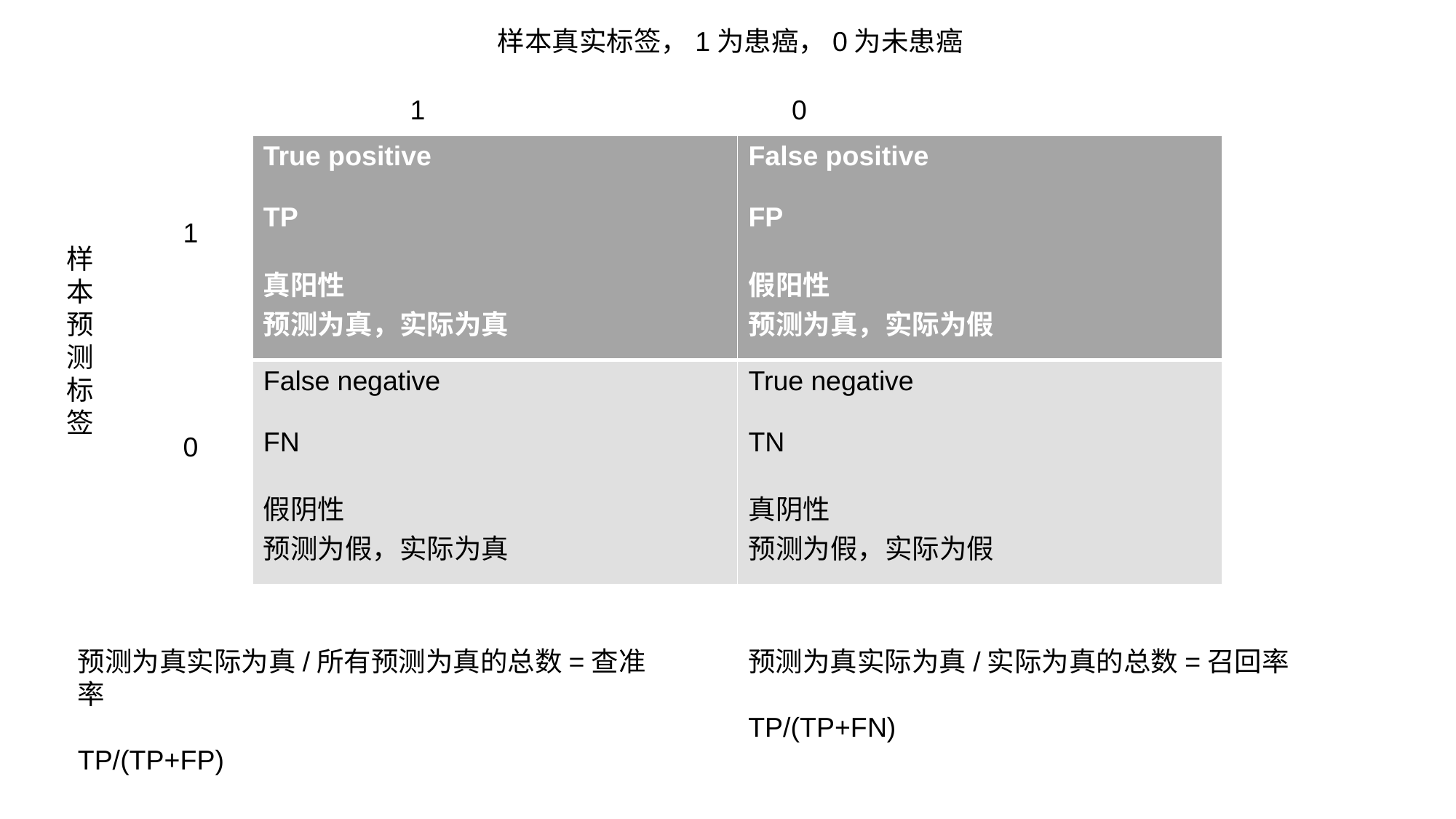

样本真实标签，1为患癌，0为未患癌
1
0
| True positive TP 真阳性 预测为真，实际为真 | False positive FP 假阳性 预测为真，实际为假 |
| --- | --- |
| False negative FN 假阴性 预测为假，实际为真 | True negative TN 真阴性 预测为假，实际为假 |
1
样本预测标签
0
预测为真实际为真/所有预测为真的总数=查准率

TP/(TP+FP)
预测为真实际为真/实际为真的总数=召回率

TP/(TP+FN)